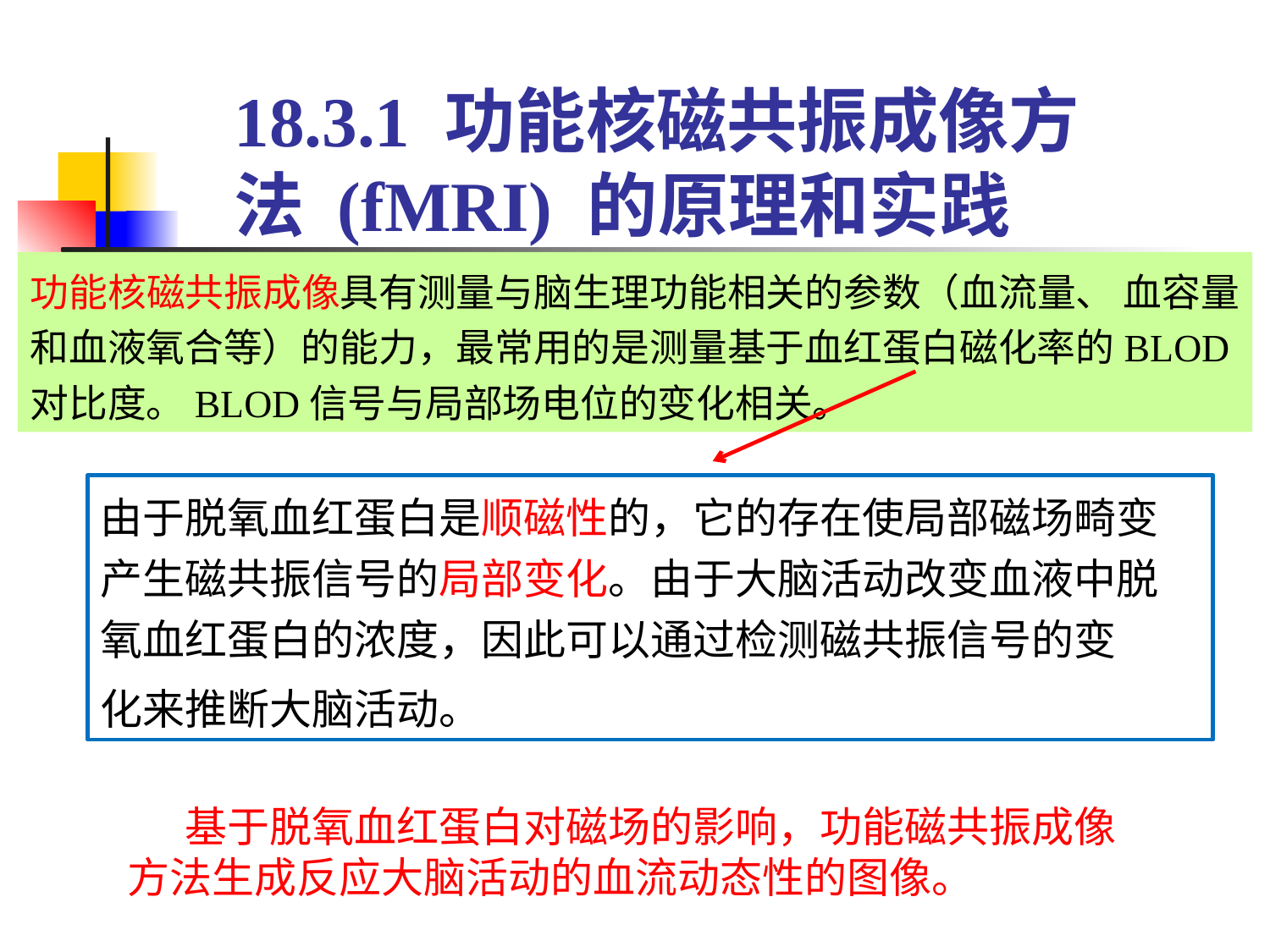

18.3.1 功能核磁共振成像方法 (fMRI) 的原理和实践
功能核磁共振成像具有测量与脑生理功能相关的参数（血流量、 血容量和血液氧合等）的能力，最常用的是测量基于血红蛋白磁化率的BLOD对比度。BLOD信号与局部场电位的变化相关。
由于脱氧血红蛋白是顺磁性的，它的存在使局部磁场畸变产生磁共振信号的局部变化。由于大脑活动改变血液中脱氧血红蛋白的浓度，因此可以通过检测磁共振信号的变
化来推断大脑活动。
     基于脱氧血红蛋白对磁场的影响，功能磁共振成像方法生成反应大脑活动的血流动态性的图像。